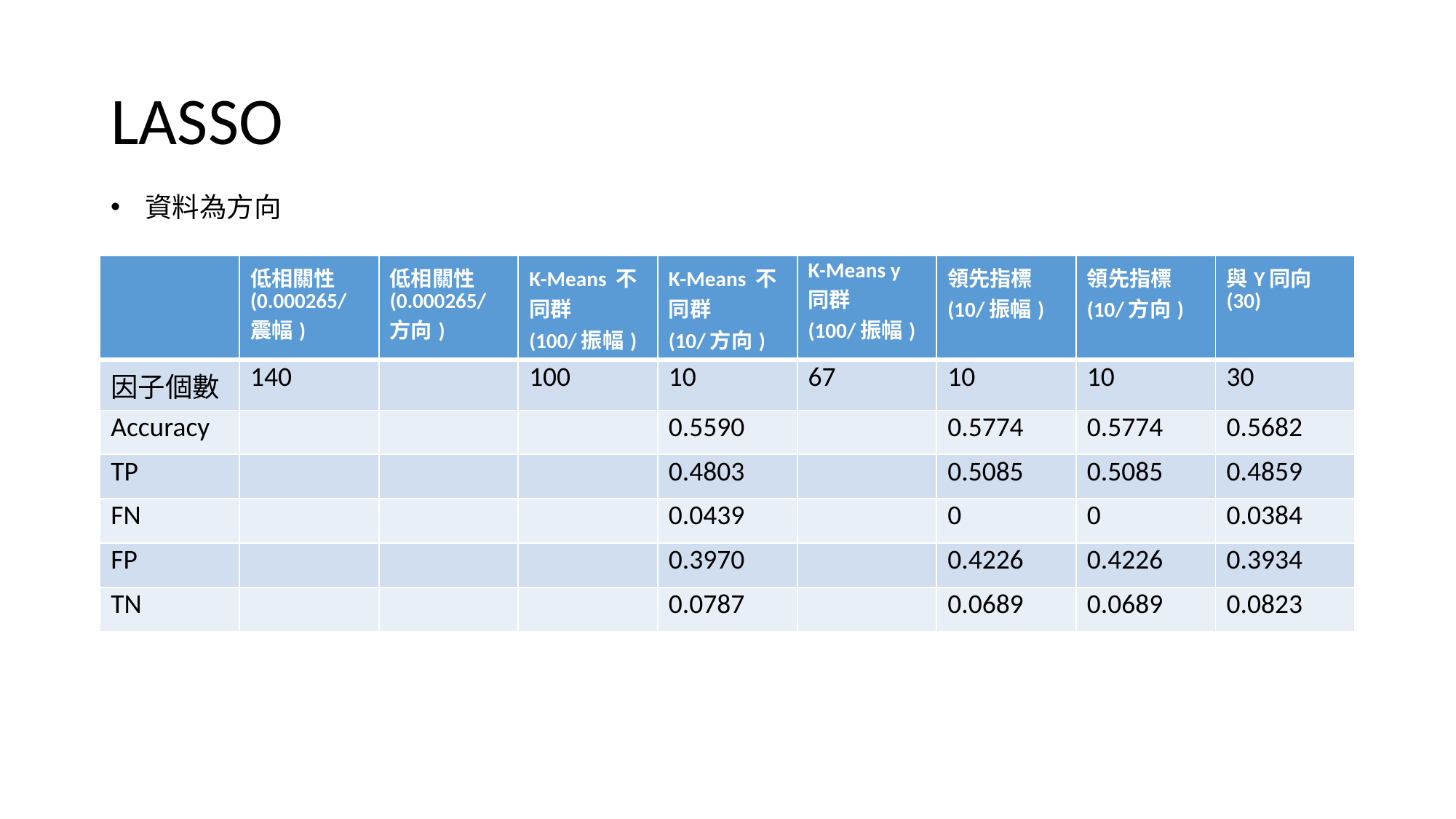

# LASSO
資料為方向
|  | 低相關性(0.000265/震幅) | 低相關性(0.000265/方向) | K-Means 不同群 (100/振幅) | K-Means 不同群 (10/方向) | K-Means y同群 (100/振幅) | 領先指標 (10/振幅) | 領先指標 (10/方向) | 與Y同向 (30) |
| --- | --- | --- | --- | --- | --- | --- | --- | --- |
| 因子個數 | 140 |  | 100 | 10 | 67 | 10 | 10 | 30 |
| Accuracy |  |  |  | 0.5590 |  | 0.5774 | 0.5774 | 0.5682 |
| TP |  |  |  | 0.4803 |  | 0.5085 | 0.5085 | 0.4859 |
| FN |  |  |  | 0.0439 |  | 0 | 0 | 0.0384 |
| FP |  |  |  | 0.3970 |  | 0.4226 | 0.4226 | 0.3934 |
| TN |  |  |  | 0.0787 |  | 0.0689 | 0.0689 | 0.0823 |